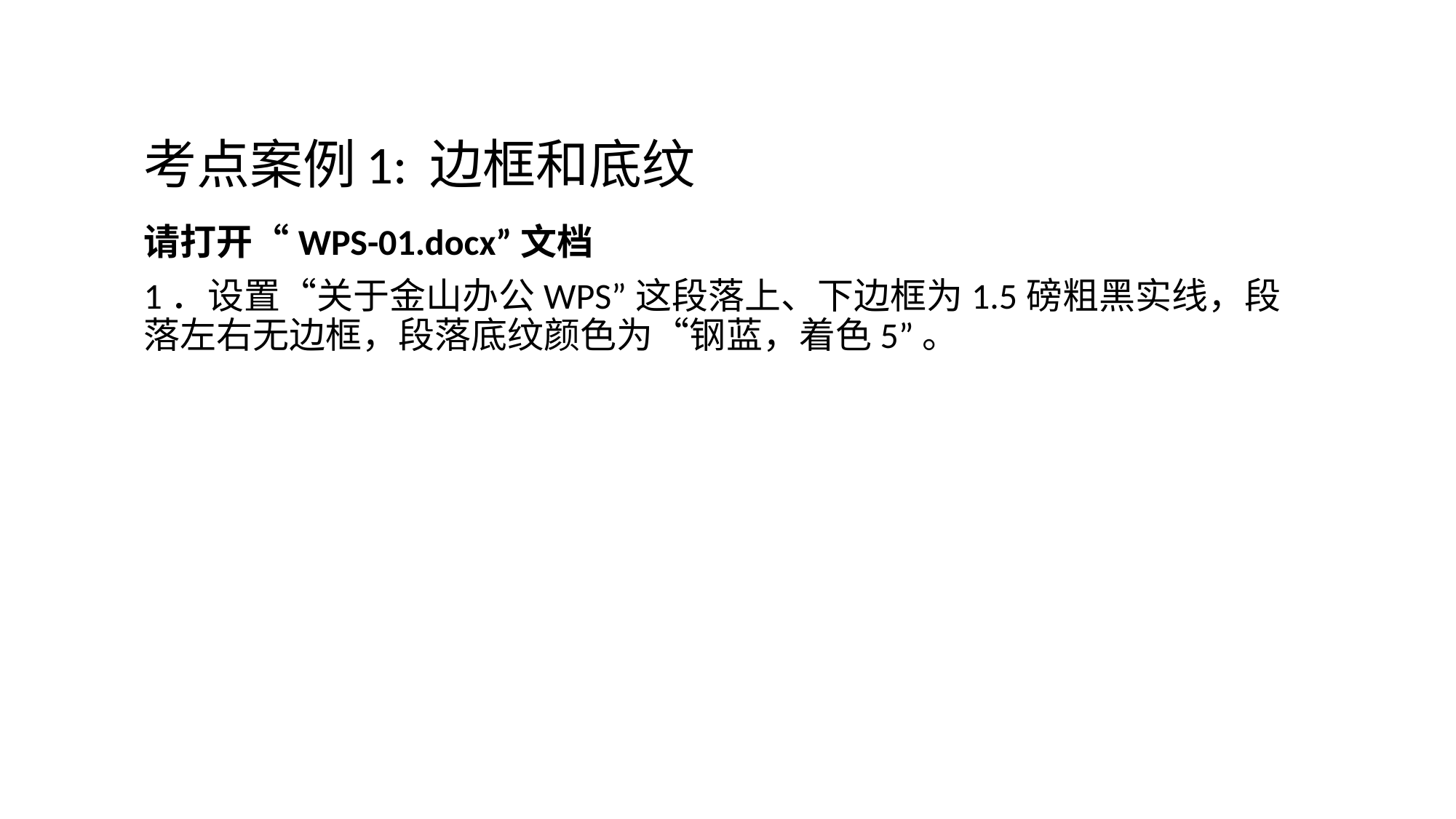

# 考点案例1: 边框和底纹
请打开“WPS-01.docx”文档
1．设置“关于金山办公WPS”这段落上、下边框为1.5磅粗黑实线，段落左右无边框，段落底纹颜色为“钢蓝，着色5”。